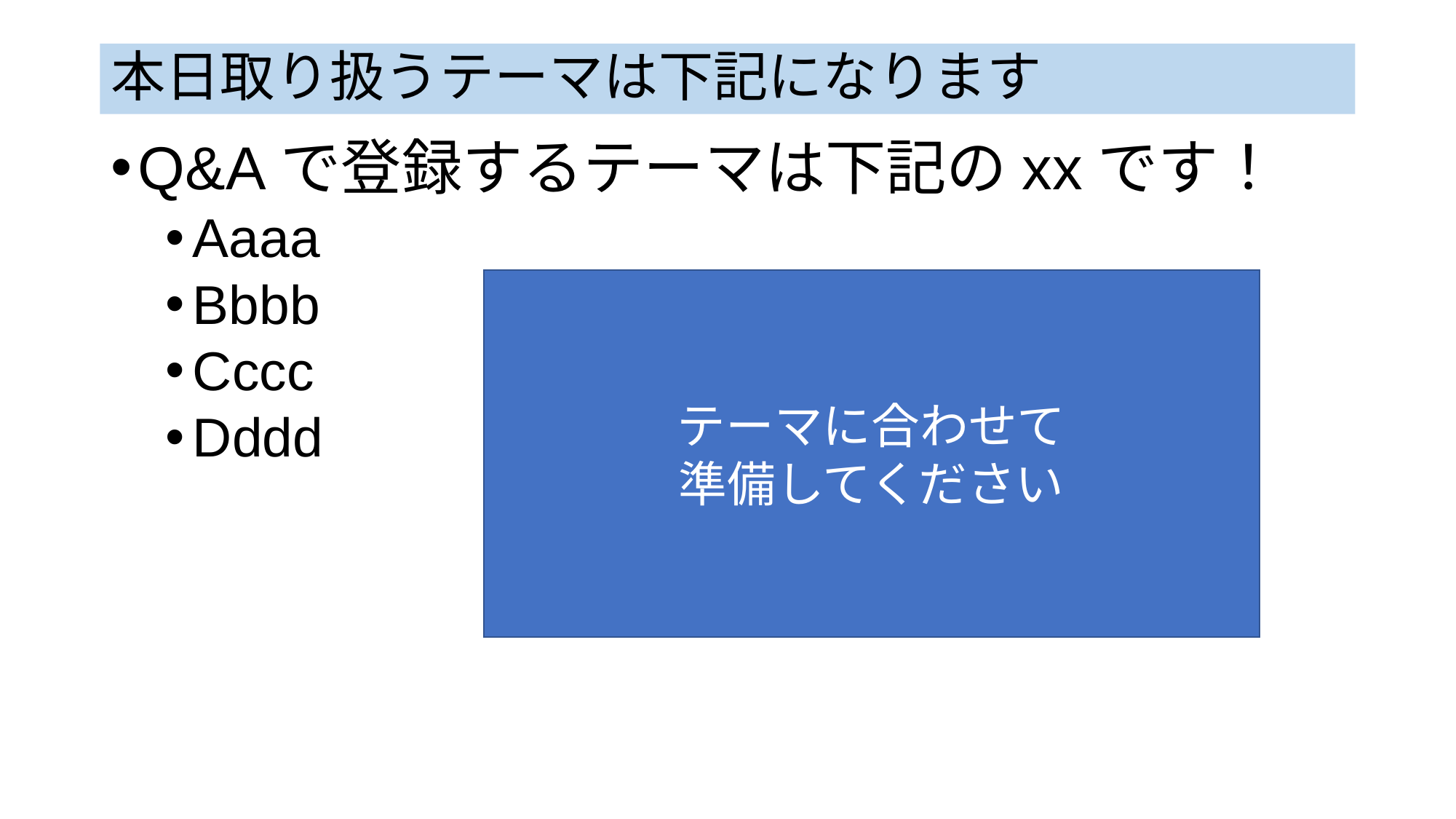

# 本日取り扱うテーマは下記になります
Q&Aで登録するテーマは下記のxxです！
Aaaa
Bbbb
Cccc
Dddd

テーマに合わせて
準備してください